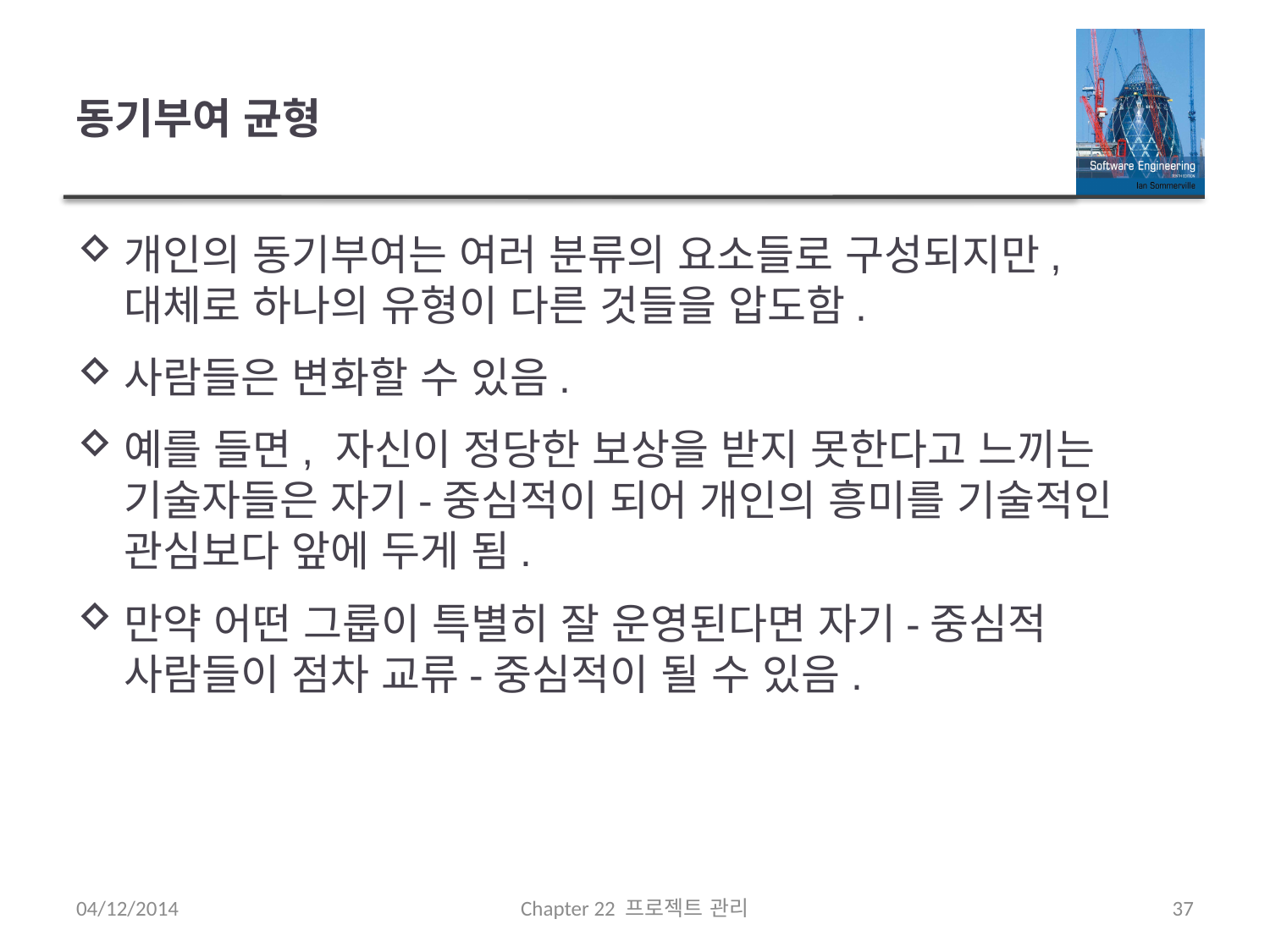

# 동기부여 균형
개인의 동기부여는 여러 분류의 요소들로 구성되지만, 대체로 하나의 유형이 다른 것들을 압도함.
사람들은 변화할 수 있음.
예를 들면, 자신이 정당한 보상을 받지 못한다고 느끼는 기술자들은 자기-중심적이 되어 개인의 흥미를 기술적인 관심보다 앞에 두게 됨.
만약 어떤 그룹이 특별히 잘 운영된다면 자기-중심적 사람들이 점차 교류-중심적이 될 수 있음.
04/12/2014
Chapter 22 프로젝트 관리
37